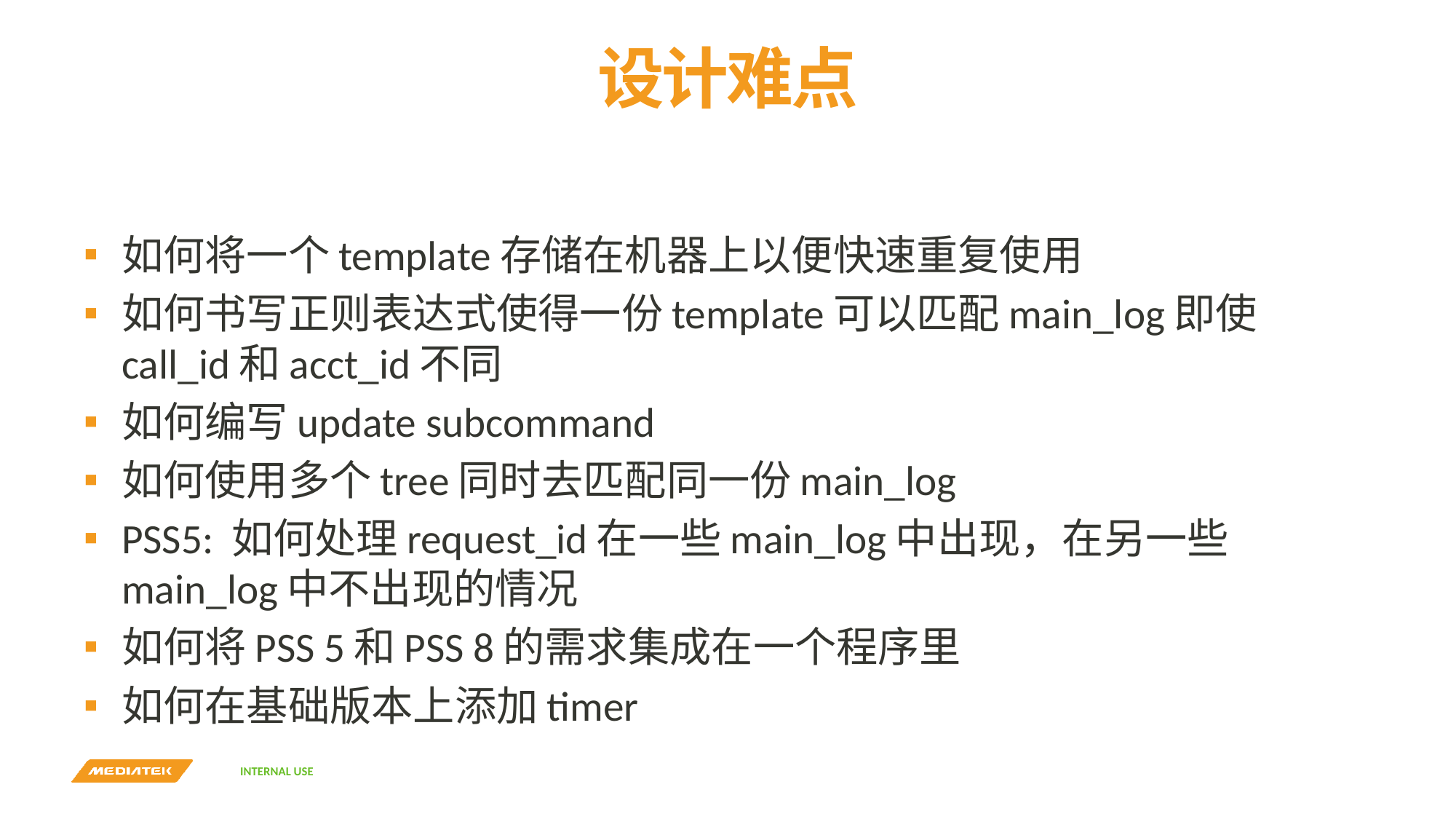

# 设计难点
如何将一个template存储在机器上以便快速重复使用
如何书写正则表达式使得一份template可以匹配main_log即使call_id和acct_id不同
如何编写update subcommand
如何使用多个tree同时去匹配同一份main_log
PSS5: 如何处理request_id在一些main_log中出现，在另一些main_log中不出现的情况
如何将PSS 5和PSS 8的需求集成在一个程序里
如何在基础版本上添加timer